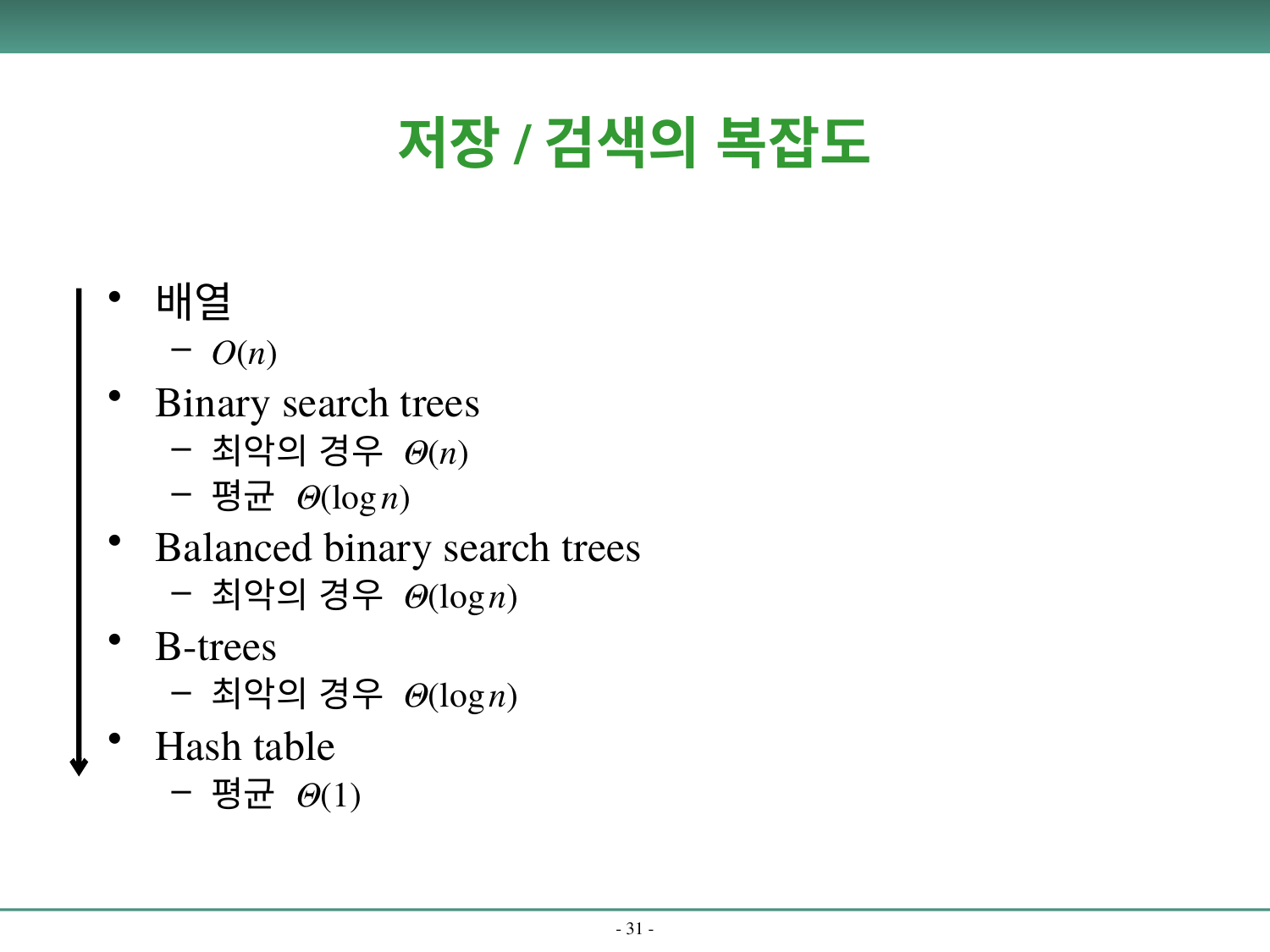

# 저장/검색의 복잡도
배열
O(n)
Binary search trees
최악의 경우 Θ(n)
평균 Θ(log n)
Balanced binary search trees
최악의 경우 Θ(log n)
B-trees
최악의 경우 Θ(log n)
Hash table
평균 Θ(1)